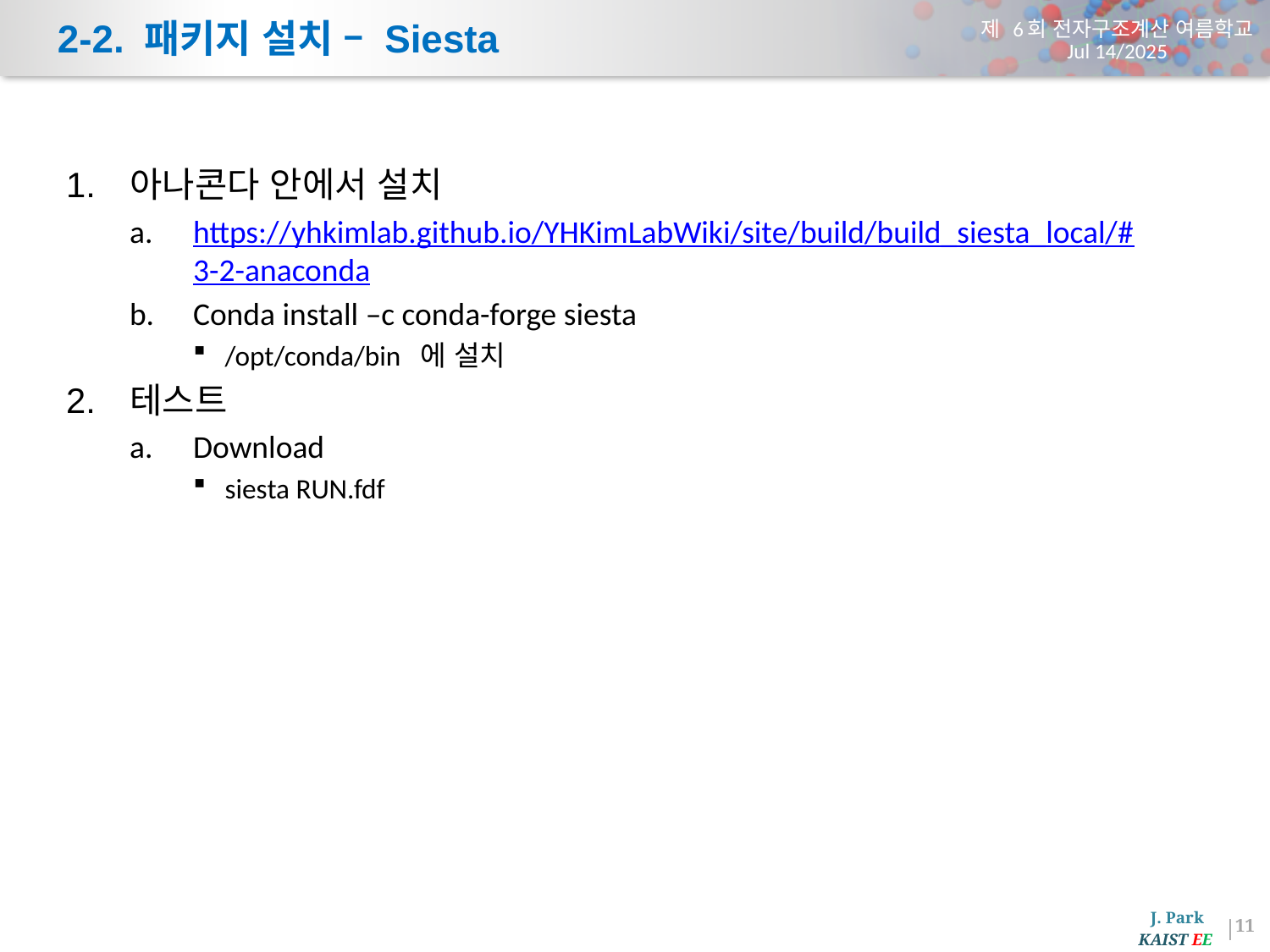

# 2-2. 패키지 설치 – Siesta
아나콘다 안에서 설치
https://yhkimlab.github.io/YHKimLabWiki/site/build/build_siesta_local/#3-2-anaconda
Conda install –c conda-forge siesta
/opt/conda/bin  에 설치
테스트
Download
siesta RUN.fdf